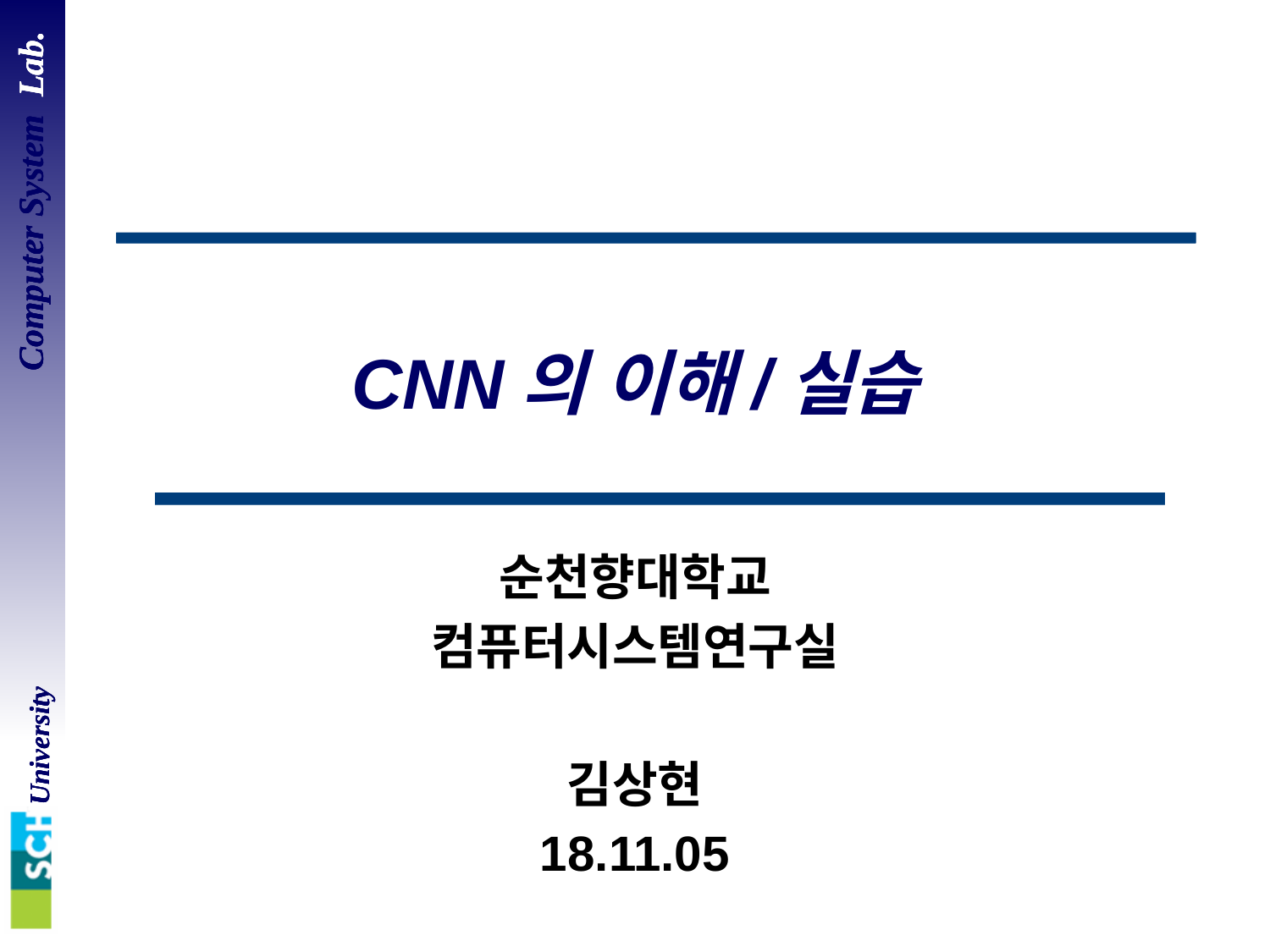

# CNN의 이해/실습
순천향대학교
컴퓨터시스템연구실

김상현
18.11.05